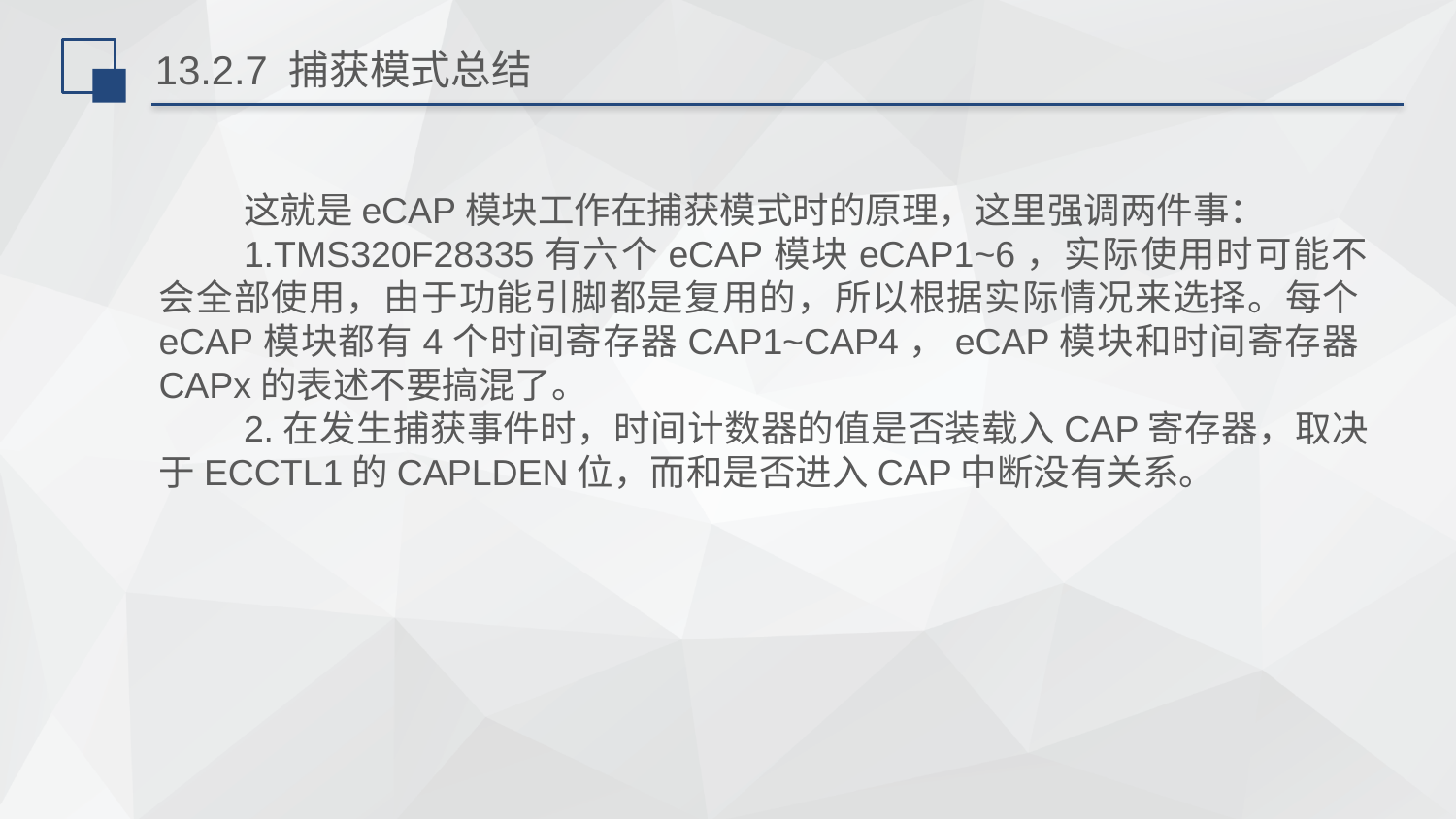

# 13.2.7 捕获模式总结
这就是eCAP模块工作在捕获模式时的原理，这里强调两件事：
1.TMS320F28335有六个eCAP模块eCAP1~6，实际使用时可能不会全部使用，由于功能引脚都是复用的，所以根据实际情况来选择。每个eCAP模块都有4个时间寄存器CAP1~CAP4，eCAP模块和时间寄存器CAPx的表述不要搞混了。
2.在发生捕获事件时，时间计数器的值是否装载入CAP寄存器，取决于ECCTL1的CAPLDEN位，而和是否进入CAP中断没有关系。